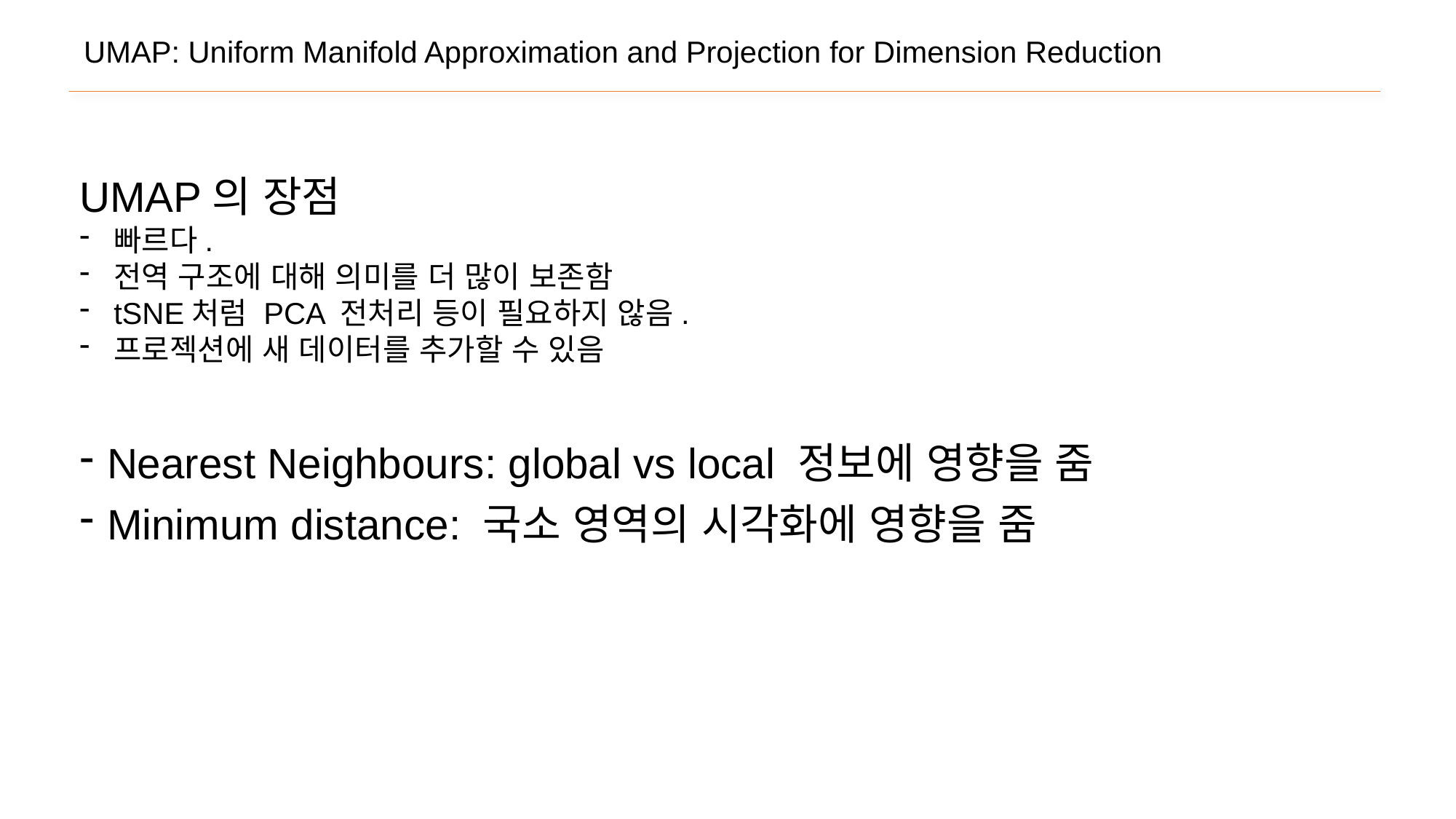

UMAP: Uniform Manifold Approximation and Projection for Dimension Reduction
UMAP의 장점
빠르다.
전역 구조에 대해 의미를 더 많이 보존함
tSNE처럼 PCA 전처리 등이 필요하지 않음.
프로젝션에 새 데이터를 추가할 수 있음
Nearest Neighbours: global vs local 정보에 영향을 줌
Minimum distance: 국소 영역의 시각화에 영향을 줌